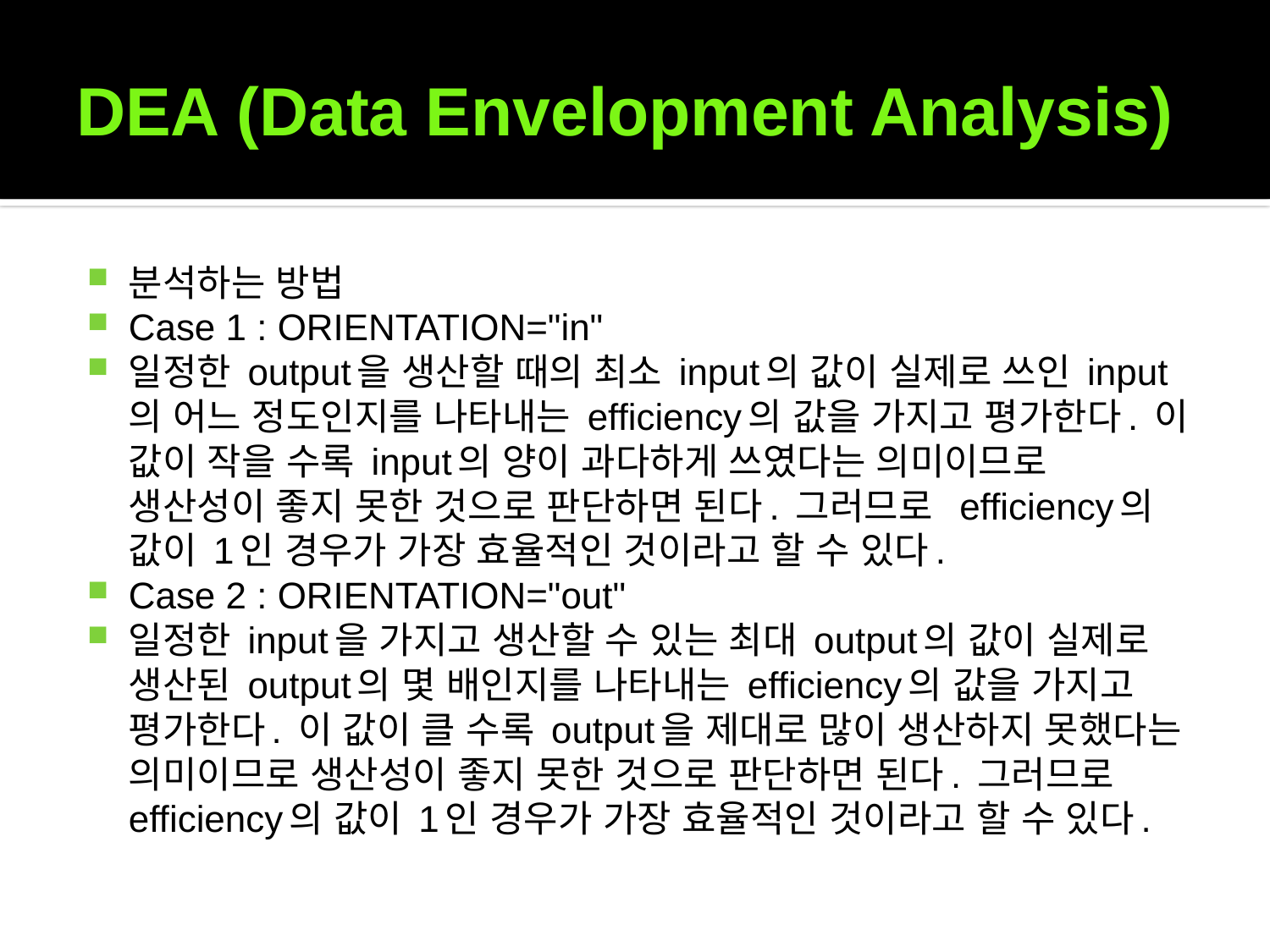

# DEA (Data Envelopment Analysis)
분석하는 방법
Case 1 : ORIENTATION="in"
일정한 output을 생산할 때의 최소 input의 값이 실제로 쓰인 input의 어느 정도인지를 나타내는 efficiency의 값을 가지고 평가한다. 이 값이 작을 수록 input의 양이 과다하게 쓰였다는 의미이므로 생산성이 좋지 못한 것으로 판단하면 된다. 그러므로  efficiency의 값이 1인 경우가 가장 효율적인 것이라고 할 수 있다.
Case 2 : ORIENTATION="out"
일정한 input을 가지고 생산할 수 있는 최대 output의 값이 실제로 생산된 output의 몇 배인지를 나타내는 efficiency의 값을 가지고 평가한다. 이 값이 클 수록 output을 제대로 많이 생산하지 못했다는 의미이므로 생산성이 좋지 못한 것으로 판단하면 된다. 그러므로  efficiency의 값이 1인 경우가 가장 효율적인 것이라고 할 수 있다.